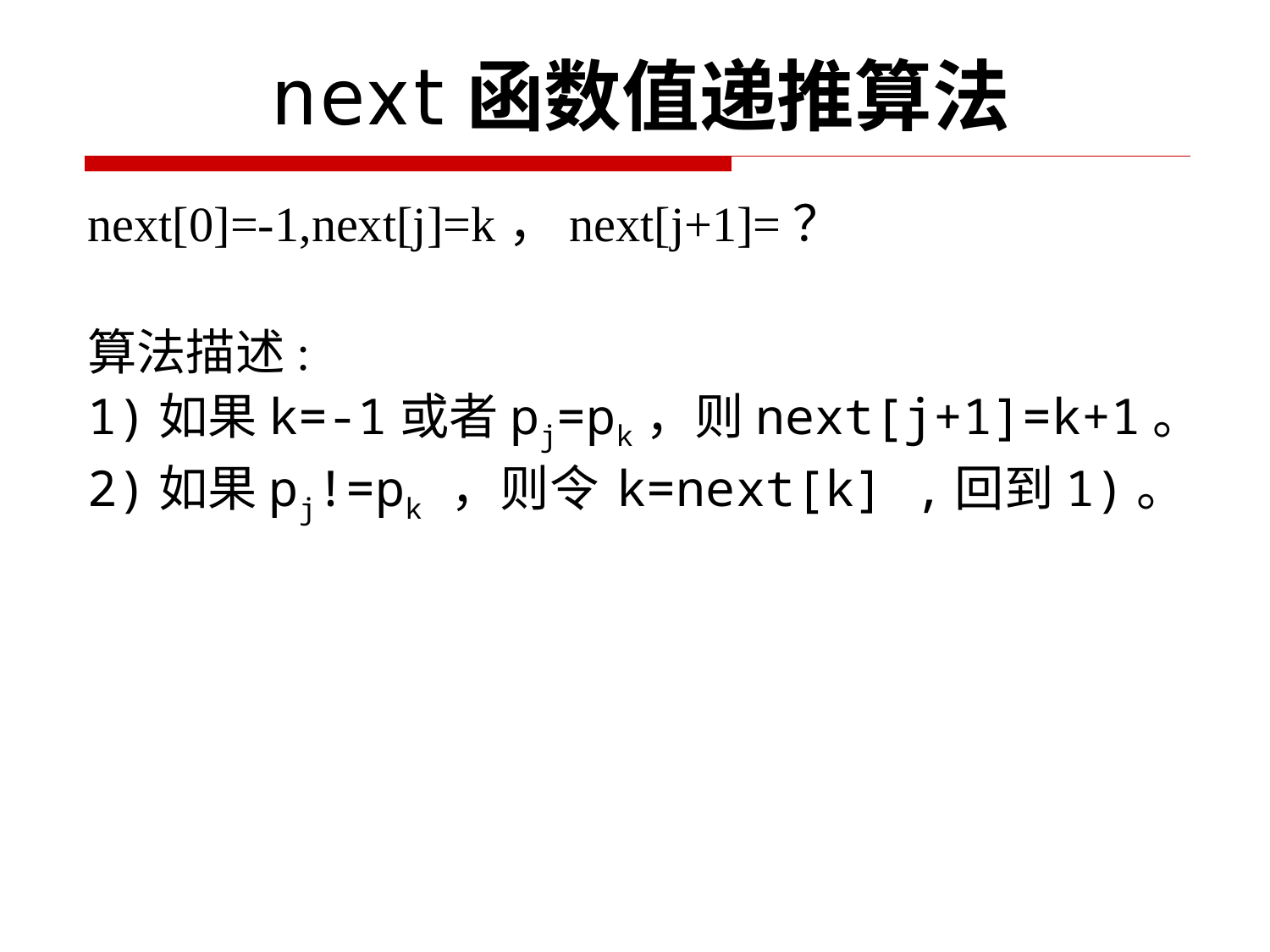

next函数值递推算法
next[0]=-1,next[j]=k，next[j+1]=？

算法描述:
1)如果k=-1或者pj=pk，则next[j+1]=k+1。
2)如果pj!=pk ，则令 k=next[k] ,回到1)。